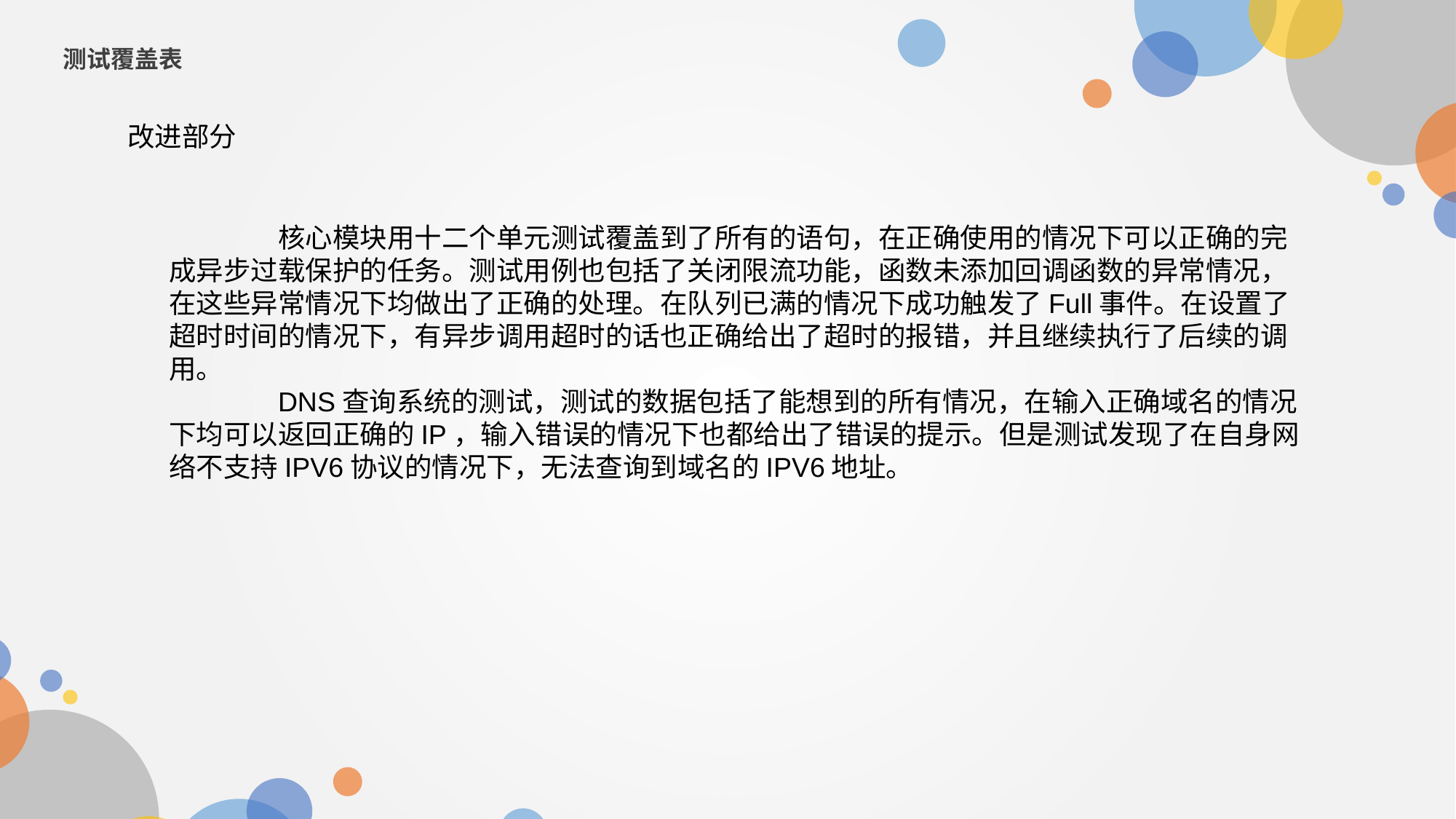

测试覆盖表

改进部分
	核心模块用十二个单元测试覆盖到了所有的语句，在正确使用的情况下可以正确的完成异步过载保护的任务。测试用例也包括了关闭限流功能，函数未添加回调函数的异常情况，在这些异常情况下均做出了正确的处理。在队列已满的情况下成功触发了Full事件。在设置了超时时间的情况下，有异步调用超时的话也正确给出了超时的报错，并且继续执行了后续的调用。
	DNS查询系统的测试，测试的数据包括了能想到的所有情况，在输入正确域名的情况下均可以返回正确的IP，输入错误的情况下也都给出了错误的提示。但是测试发现了在自身网络不支持IPV6协议的情况下，无法查询到域名的IPV6地址。